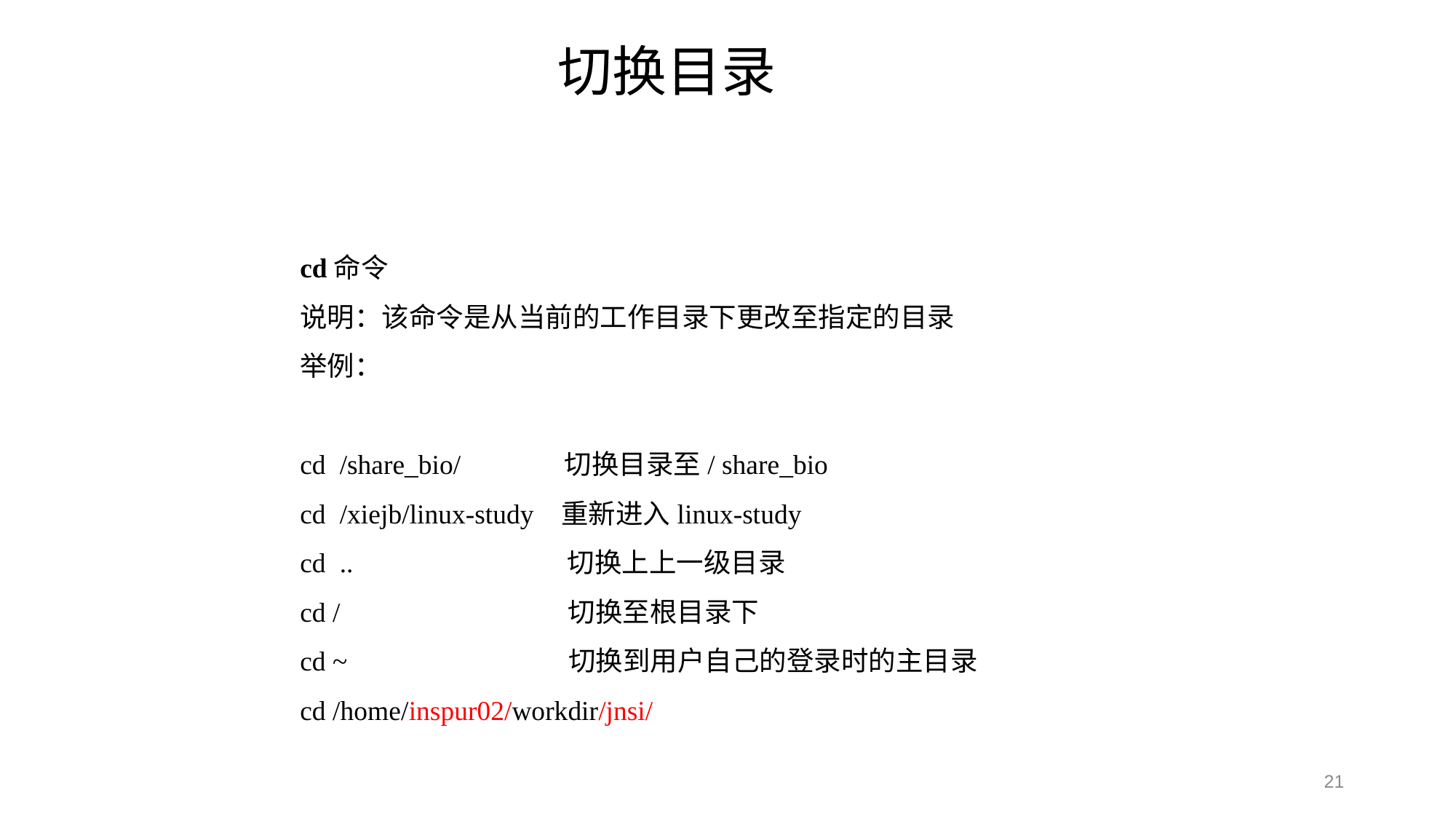

切换目录
cd命令
说明：该命令是从当前的工作目录下更改至指定的目录
举例：

cd  /share_bio/              切换目录至/ share_bio
cd  /xiejb/linux-study   重新进入linux-study
cd  ..                              切换上上一级目录
cd /                                切换至根目录下
cd ~                               切换到用户自己的登录时的主目录
cd /home/inspur02/workdir/jnsi/
21